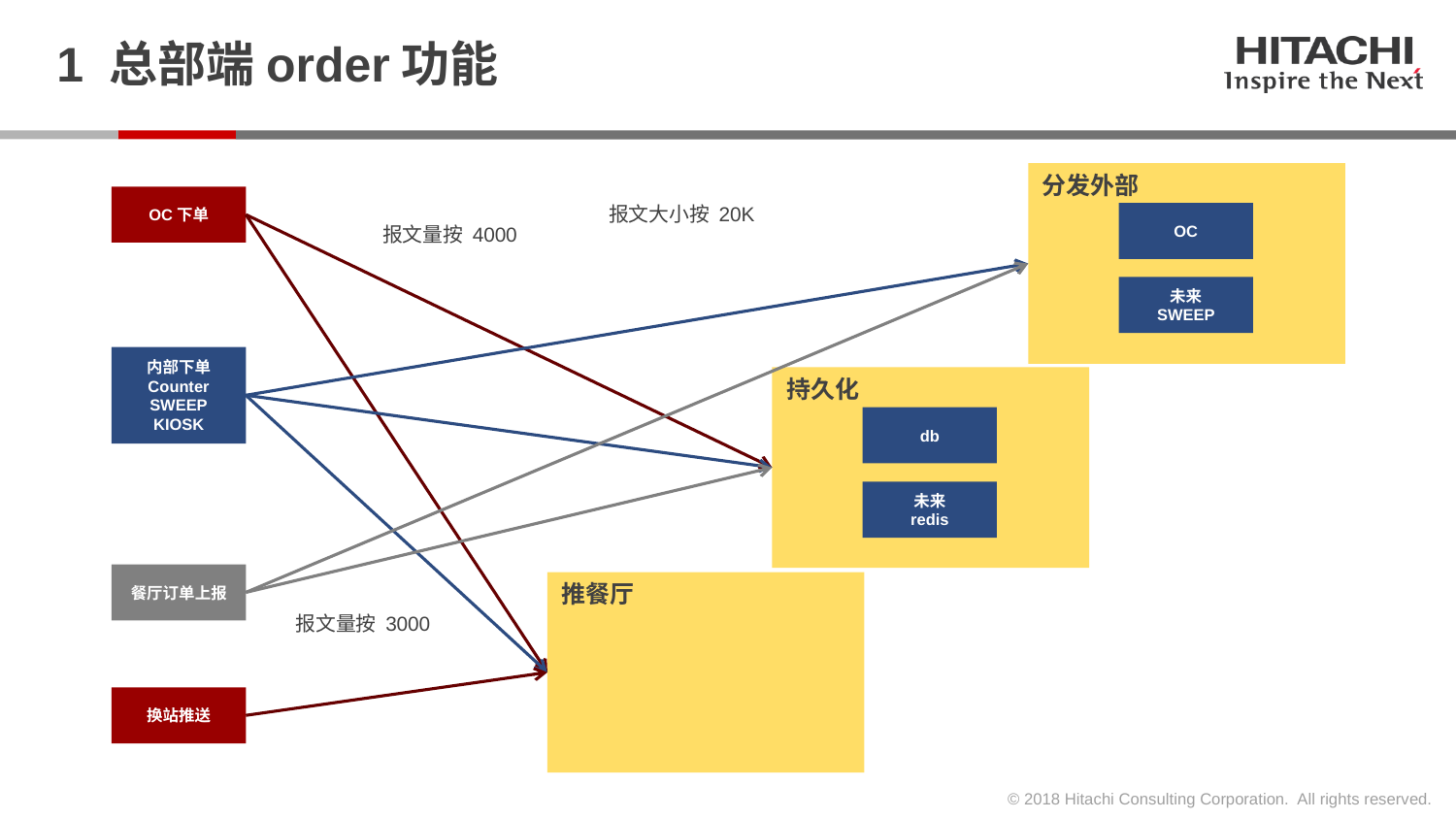

# 1 总部端order功能
分发外部
OC下单
报文大小按 20K
OC
报文量按 4000
未来
SWEEP
内部下单
Counter
SWEEP
KIOSK
持久化
db
未来
redis
餐厅订单上报
推餐厅
报文量按 3000
换站推送